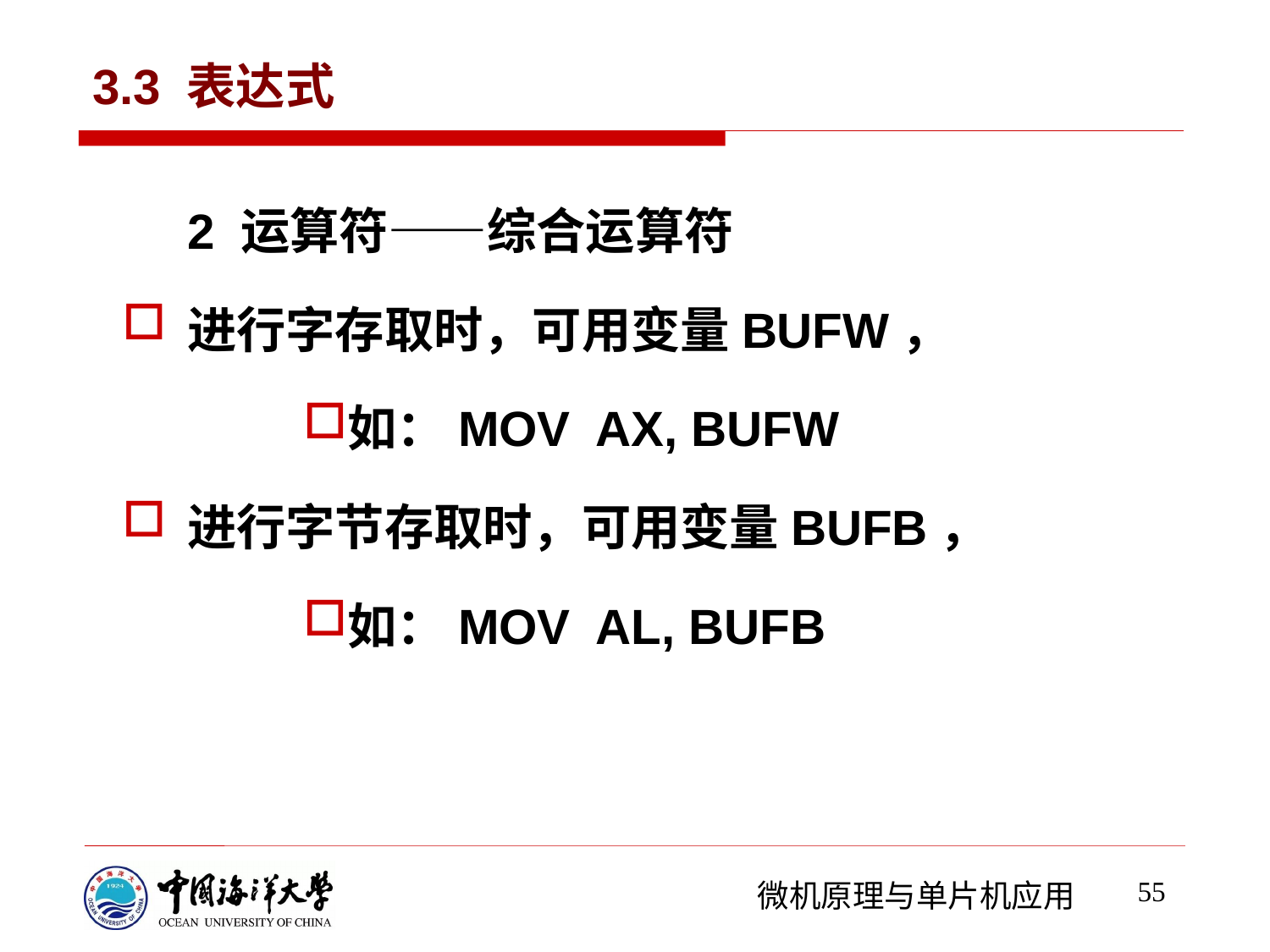

# 3.3 表达式
2 运算符——综合运算符
进行字存取时，可用变量BUFW，
如：MOV  AX, BUFW
进行字节存取时，可用变量BUFB，
如：MOV  AL, BUFB

55